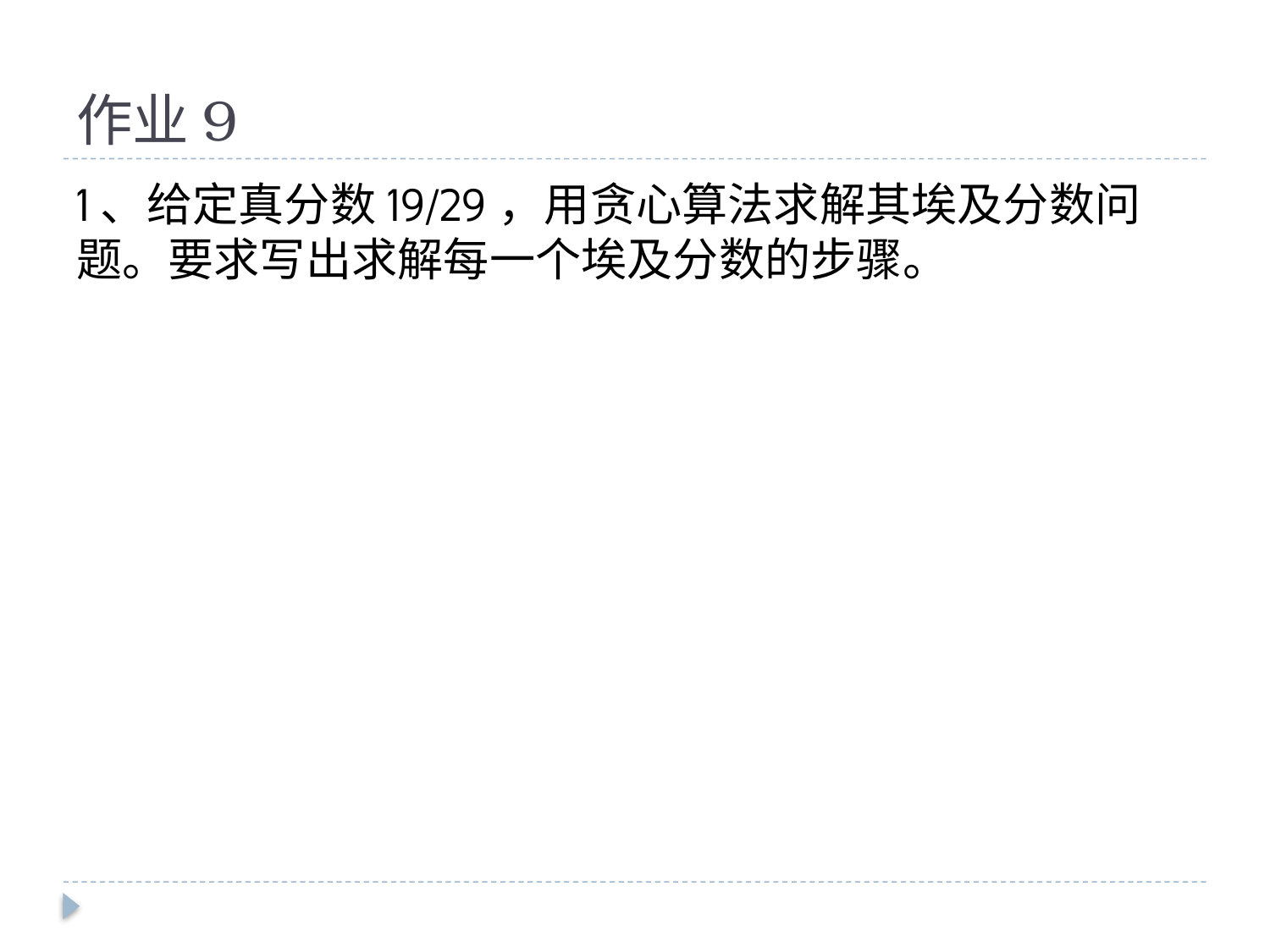

# 作业9
1、给定真分数19/29，用贪心算法求解其埃及分数问题。要求写出求解每一个埃及分数的步骤。